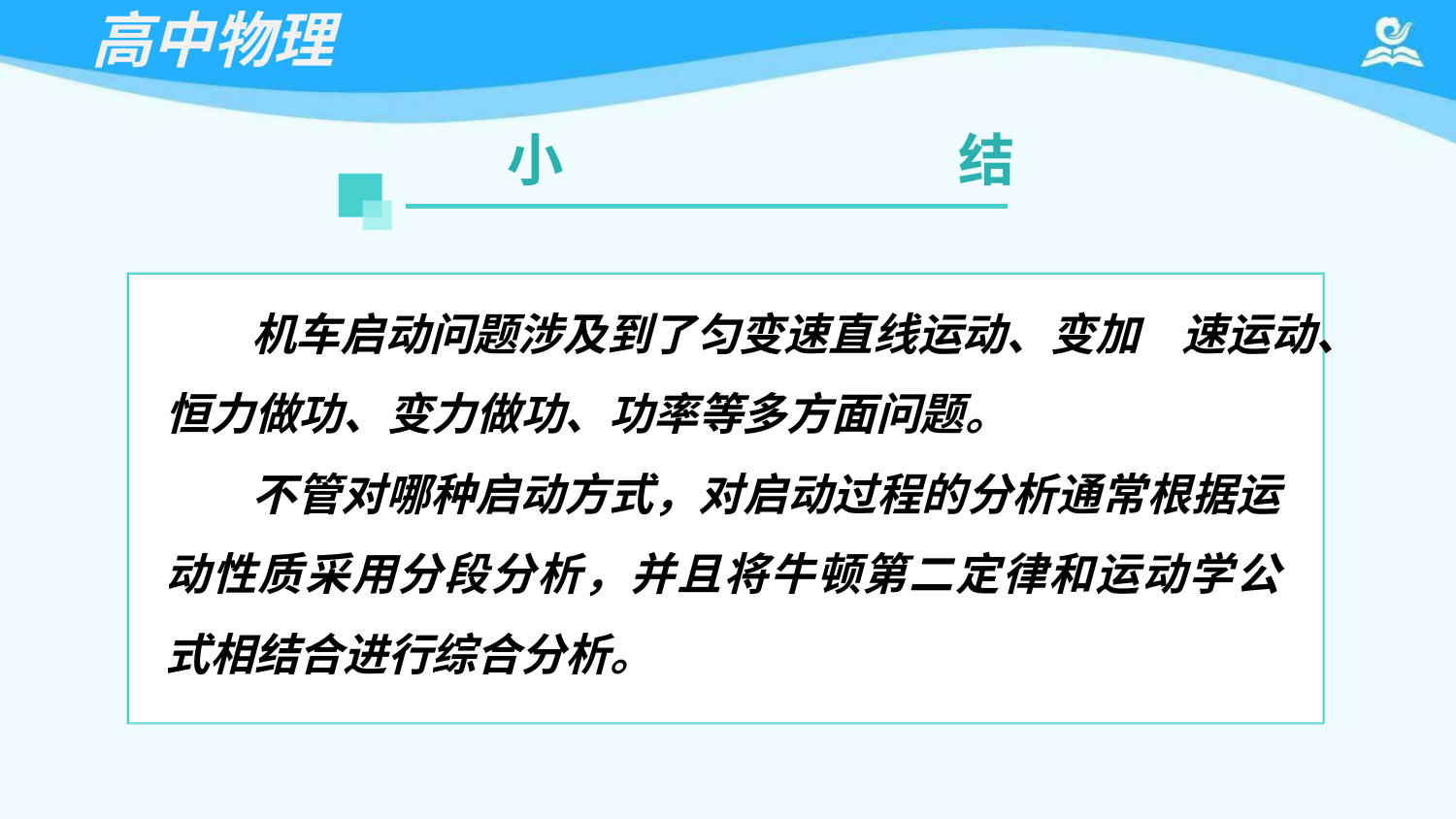

# 高中物理
小	结

机车启动问题涉及到了匀变速直线运动、变加速运动、 恒力做功、变力做功、功率等多方面问题。
不管对哪种启动方式，对启动过程的分析通常根据运 动性质采用分段分析，并且将牛顿第二定律和运动学公 式相结合进行综合分析。